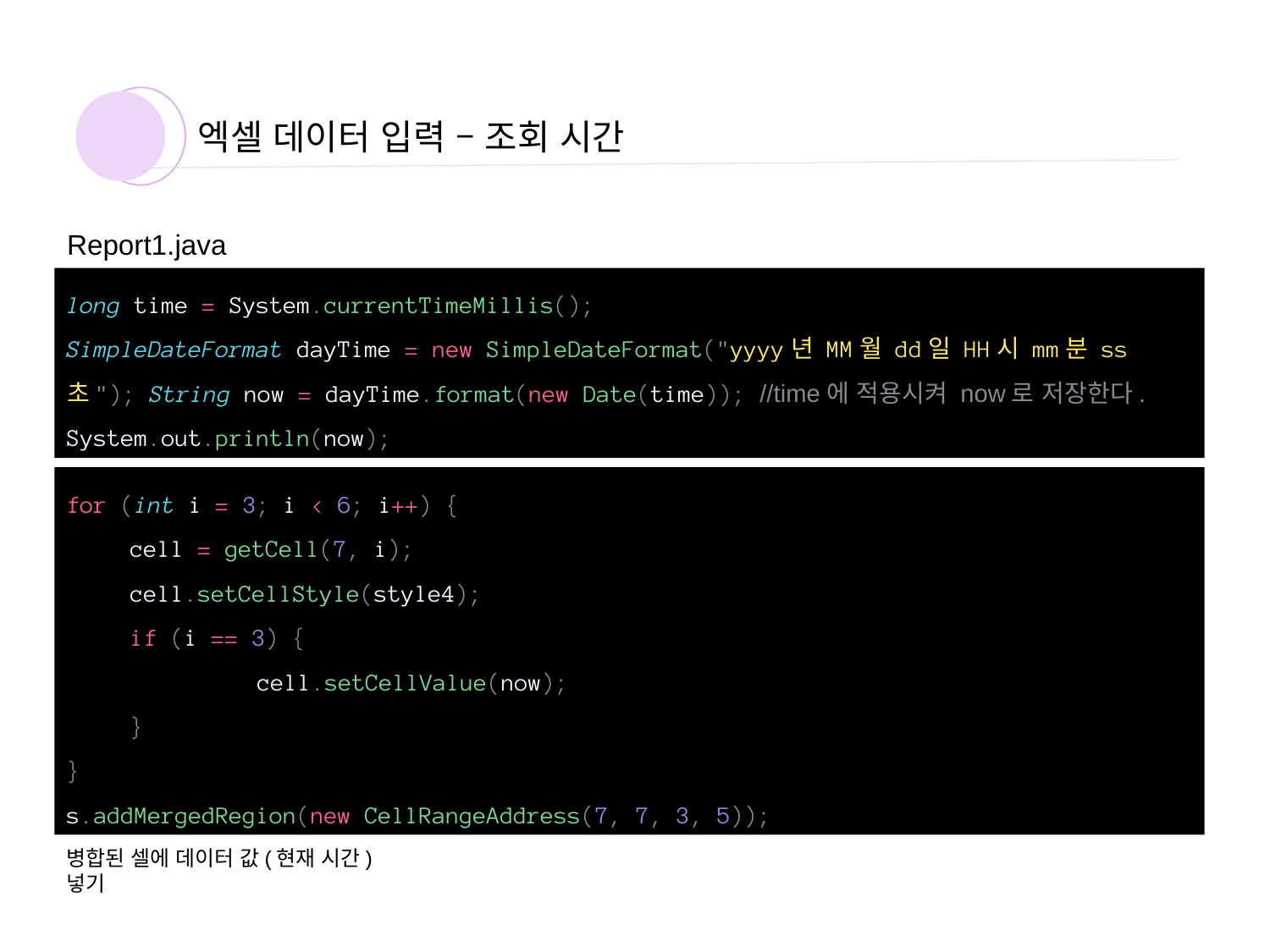

엑셀 데이터 입력 – 조회 시간
Report1.java
long time = System.currentTimeMillis();
SimpleDateFormat dayTime = new SimpleDateFormat("yyyy년 MM월 dd일 HH시 mm분 ss초"); String now = dayTime.format(new Date(time)); //time에 적용시켜 now로 저장한다.
System.out.println(now);
for (int i = 3; i < 6; i++) {
cell = getCell(7, i);
cell.setCellStyle(style4);
if (i == 3) {
	cell.setCellValue(now);
}
}
s.addMergedRegion(new CellRangeAddress(7, 7, 3, 5));
병합된 셀에 데이터 값(현재 시간) 넣기